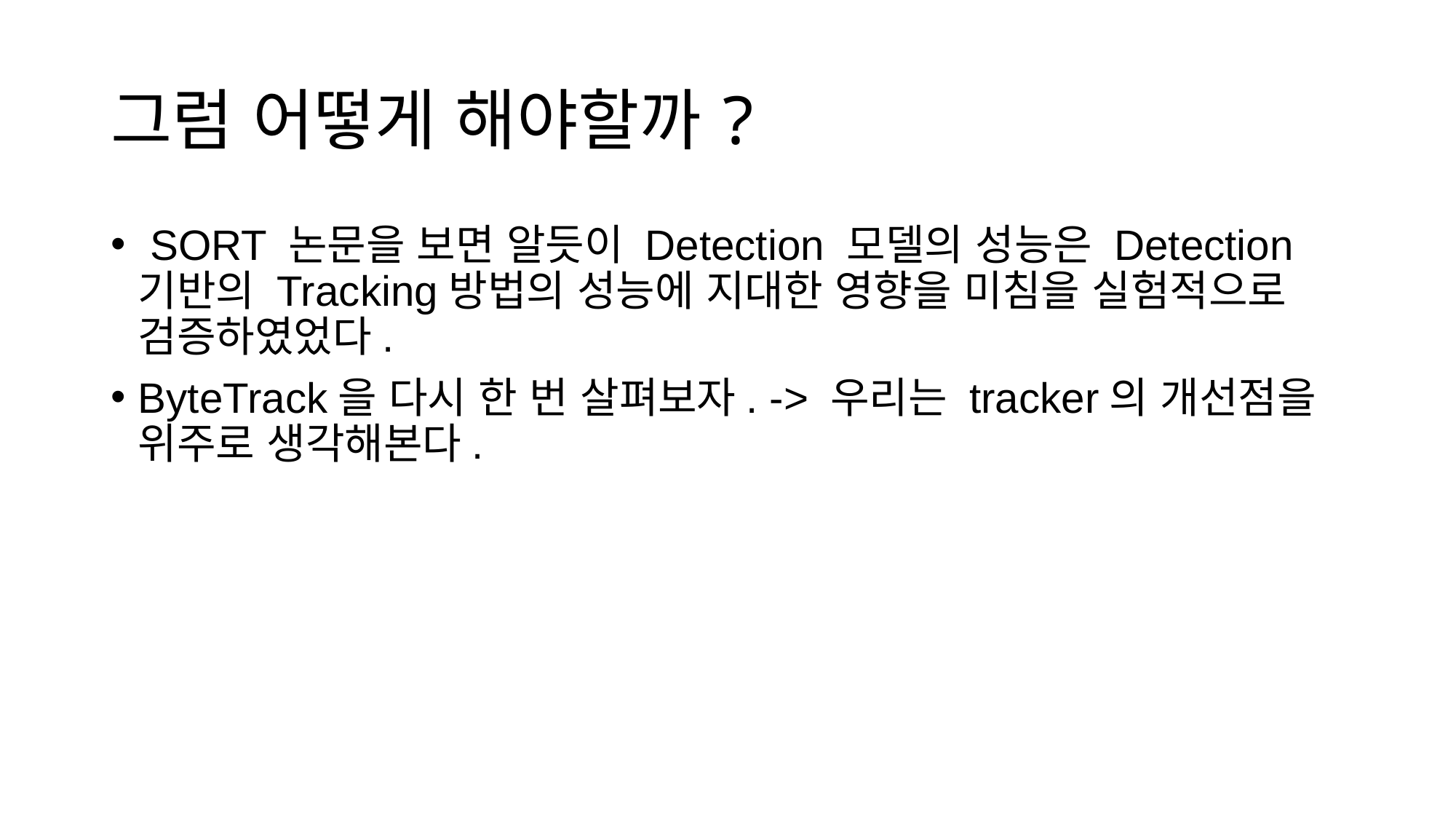

# 그럼 어떻게 해야할까?
 SORT 논문을 보면 알듯이 Detection 모델의 성능은 Detection 기반의 Tracking방법의 성능에 지대한 영향을 미침을 실험적으로 검증하였었다.
ByteTrack을 다시 한 번 살펴보자. -> 우리는 tracker의 개선점을 위주로 생각해본다.